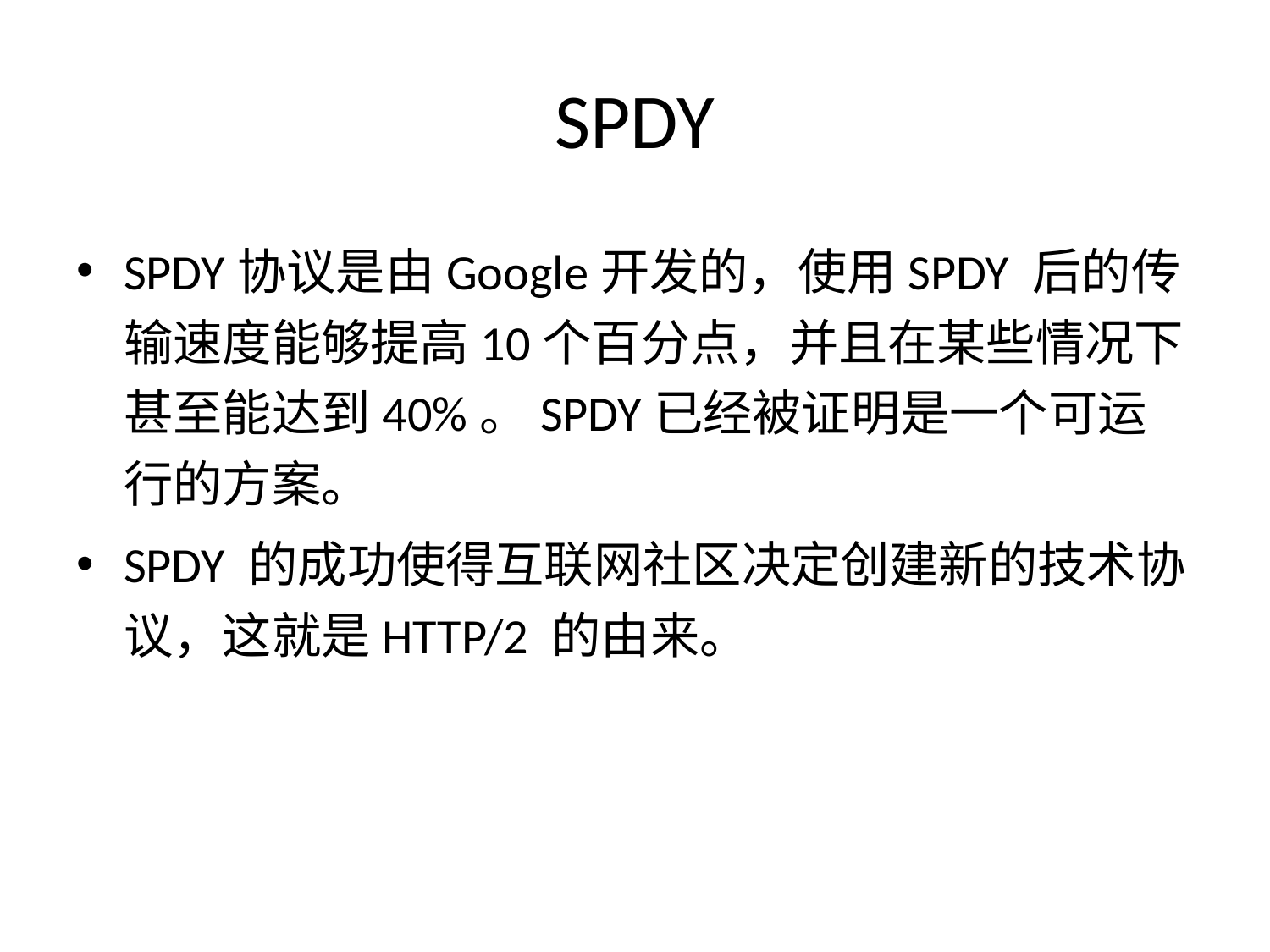

# SPDY
SPDY协议是由Google开发的，使用SPDY 后的传输速度能够提高10个百分点，并且在某些情况下甚至能达到40%。SPDY已经被证明是一个可运行的方案。
SPDY 的成功使得互联网社区决定创建新的技术协议，这就是HTTP/2 的由来。